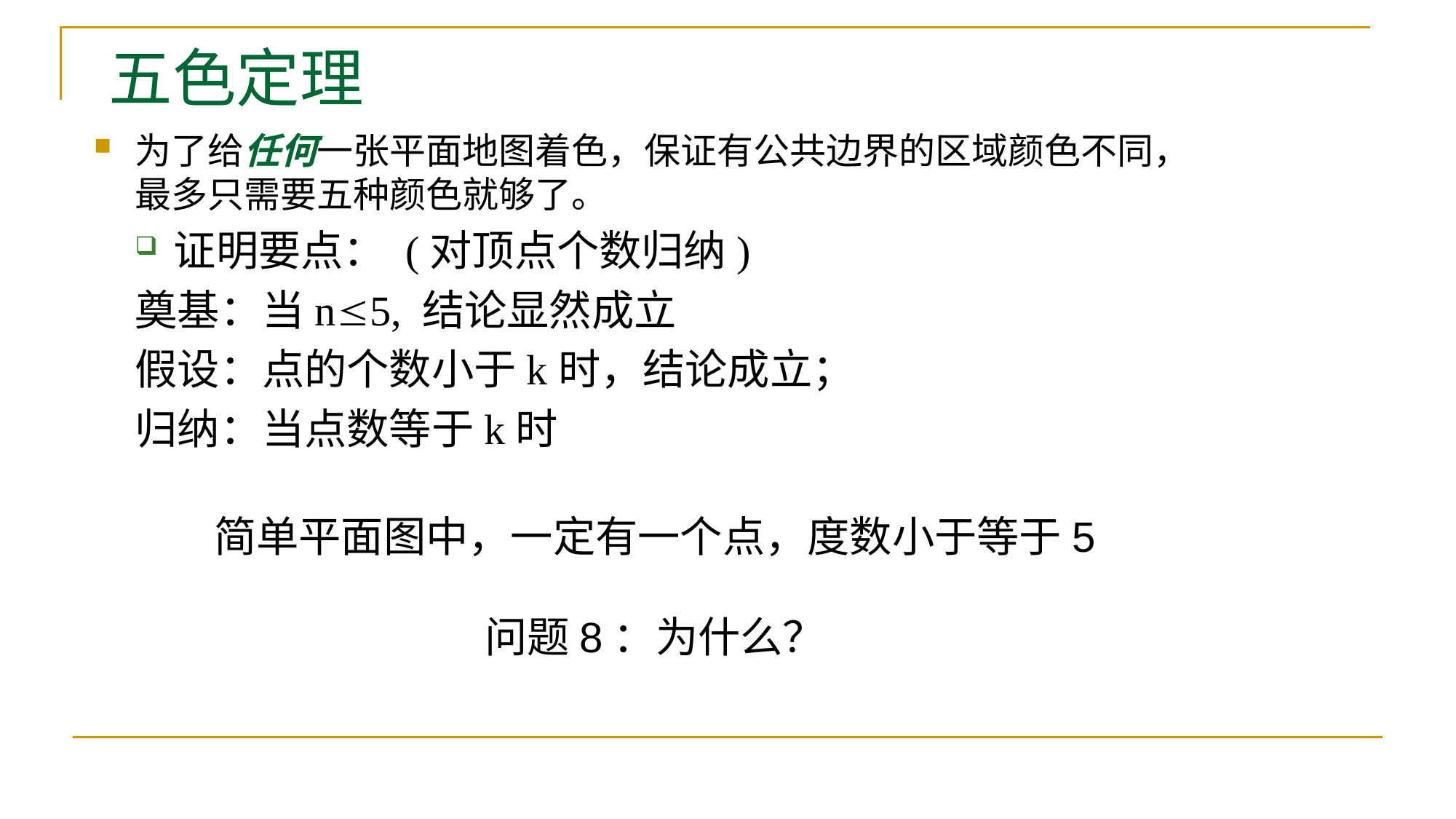

# 五色定理
为了给任何一张平面地图着色，保证有公共边界的区域颜色不同，最多只需要五种颜色就够了。
证明要点： (对顶点个数归纳)
奠基：当n≤5, 结论显然成立
假设：点的个数小于k时，结论成立；
归纳：当点数等于k时

简单平面图中，一定有一个点，度数小于等于5
问题8：为什么？